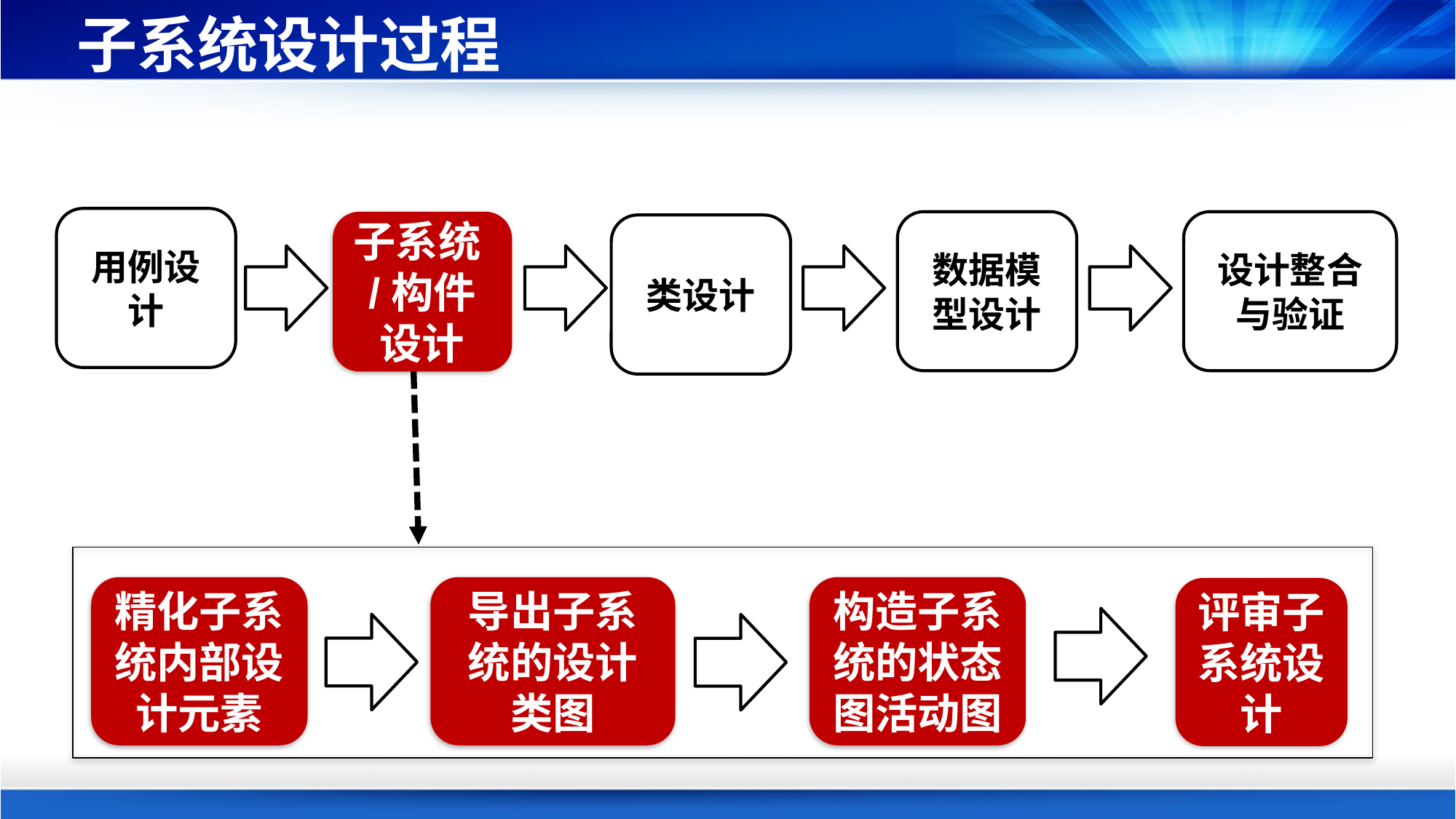

# 子系统设计过程
用例设计
数据模型设计
设计整合与验证
子系统/构件设计
类设计

精化子系统内部设计元素
导出子系统的设计类图
构造子系统的状态图活动图
评审子系统设计